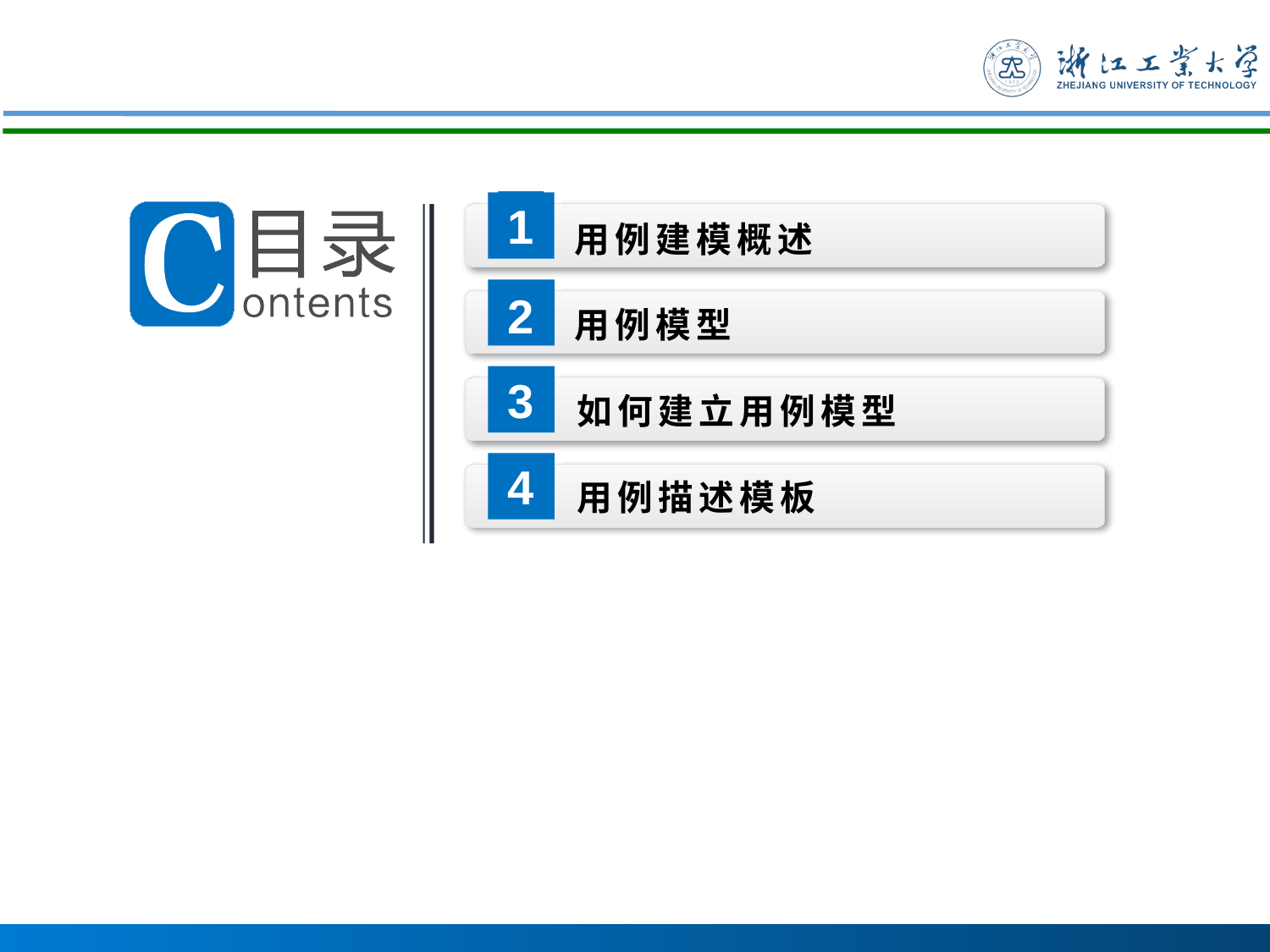

1

用例建模概述

2

用例模型

3

如何建立用例模型
4

用例描述模板